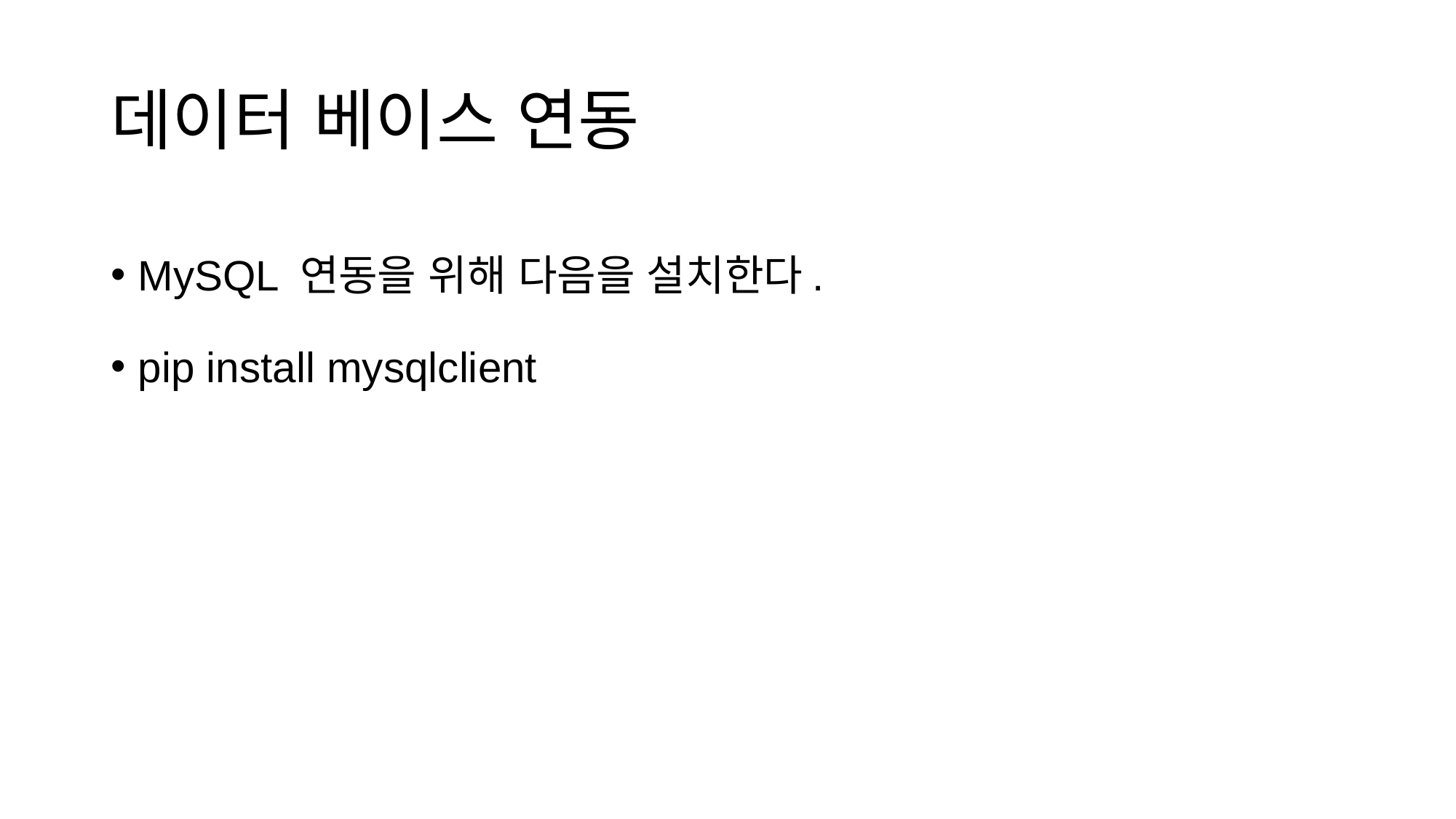

# 데이터 베이스 연동
MySQL 연동을 위해 다음을 설치한다.
pip install mysqlclient